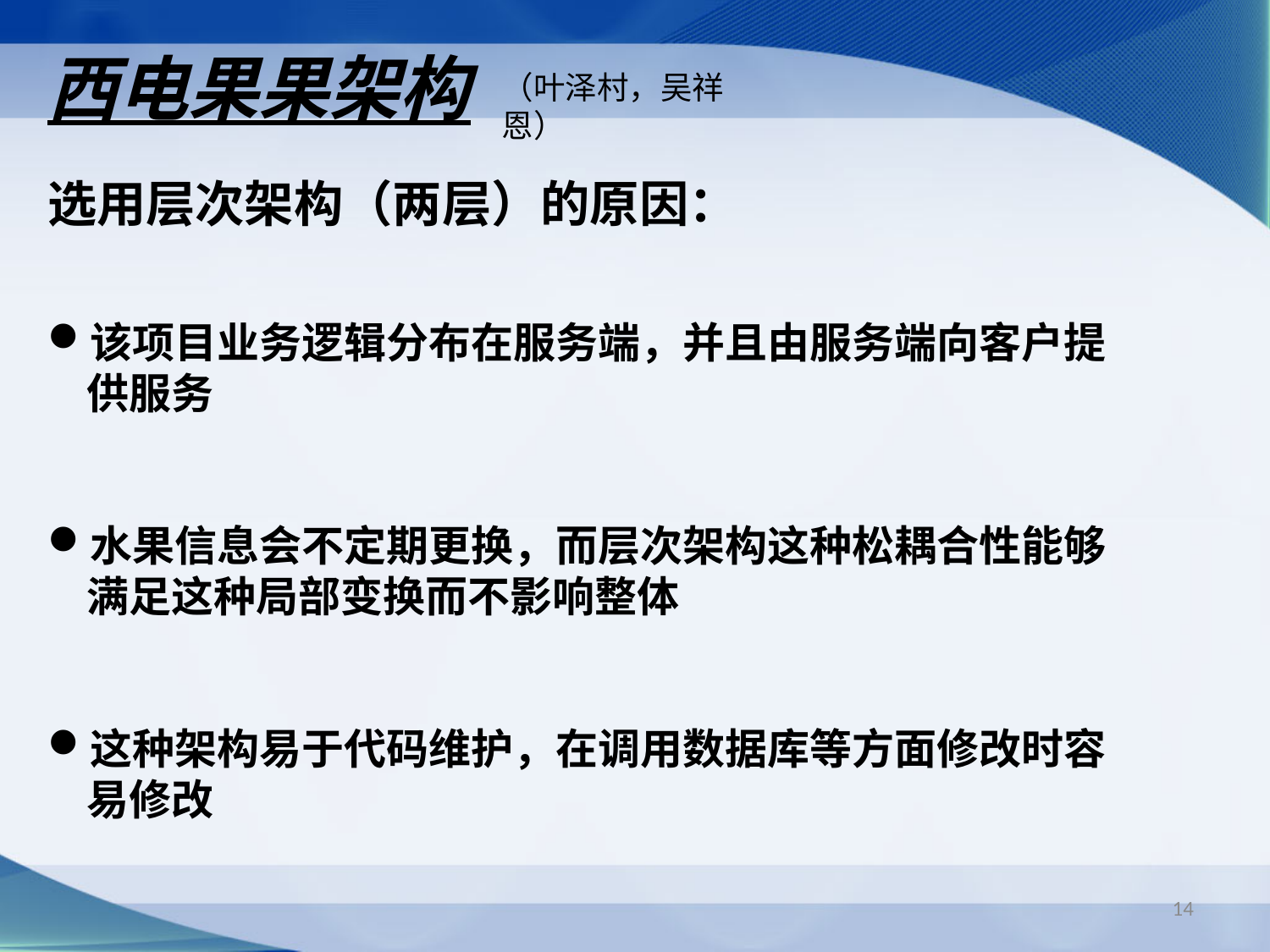

西电果果架构
（叶泽村，吴祥恩）
选用层次架构（两层）的原因：

该项目业务逻辑分布在服务端，并且由服务端向客户提供服务

水果信息会不定期更换，而层次架构这种松耦合性能够满足这种局部变换而不影响整体

这种架构易于代码维护，在调用数据库等方面修改时容易修改

14